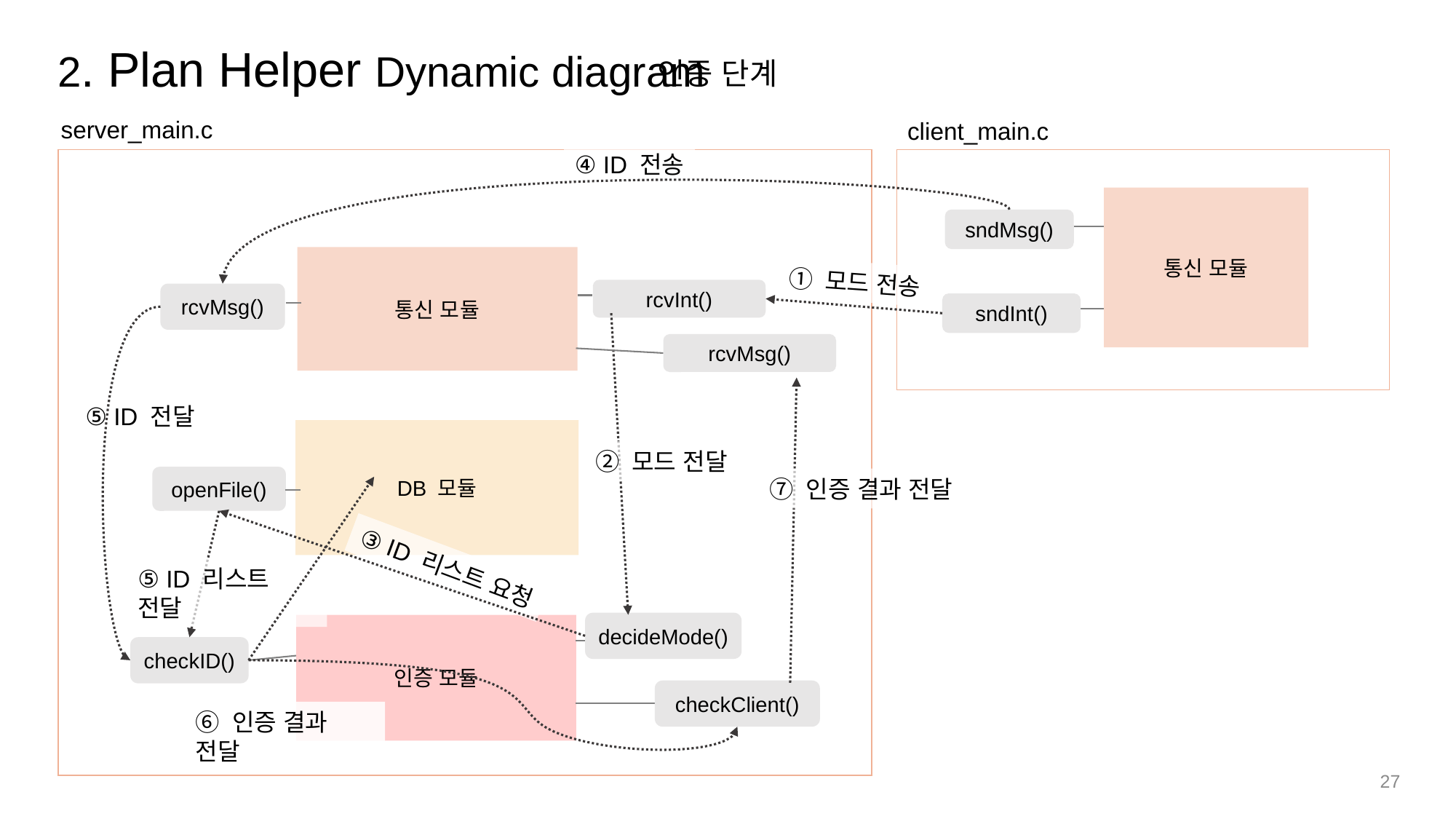

2. Plan Helper Dynamic diagram
인증 단계
server_main.c
client_main.c
④ ID 전송

통신 모듈
sndMsg()
통신 모듈
① 모드 전송
rcvInt()
rcvMsg()
sndInt()
rcvMsg()
⑤ ID 전달
DB 모듈
② 모드 전달
openFile()
⑦ 인증 결과 전달
③ ID 리스트 요청
⑤ ID 리스트 전달
decideMode()
인증 모듈
checkID()
checkClient()
⑥ 인증 결과 전달
27